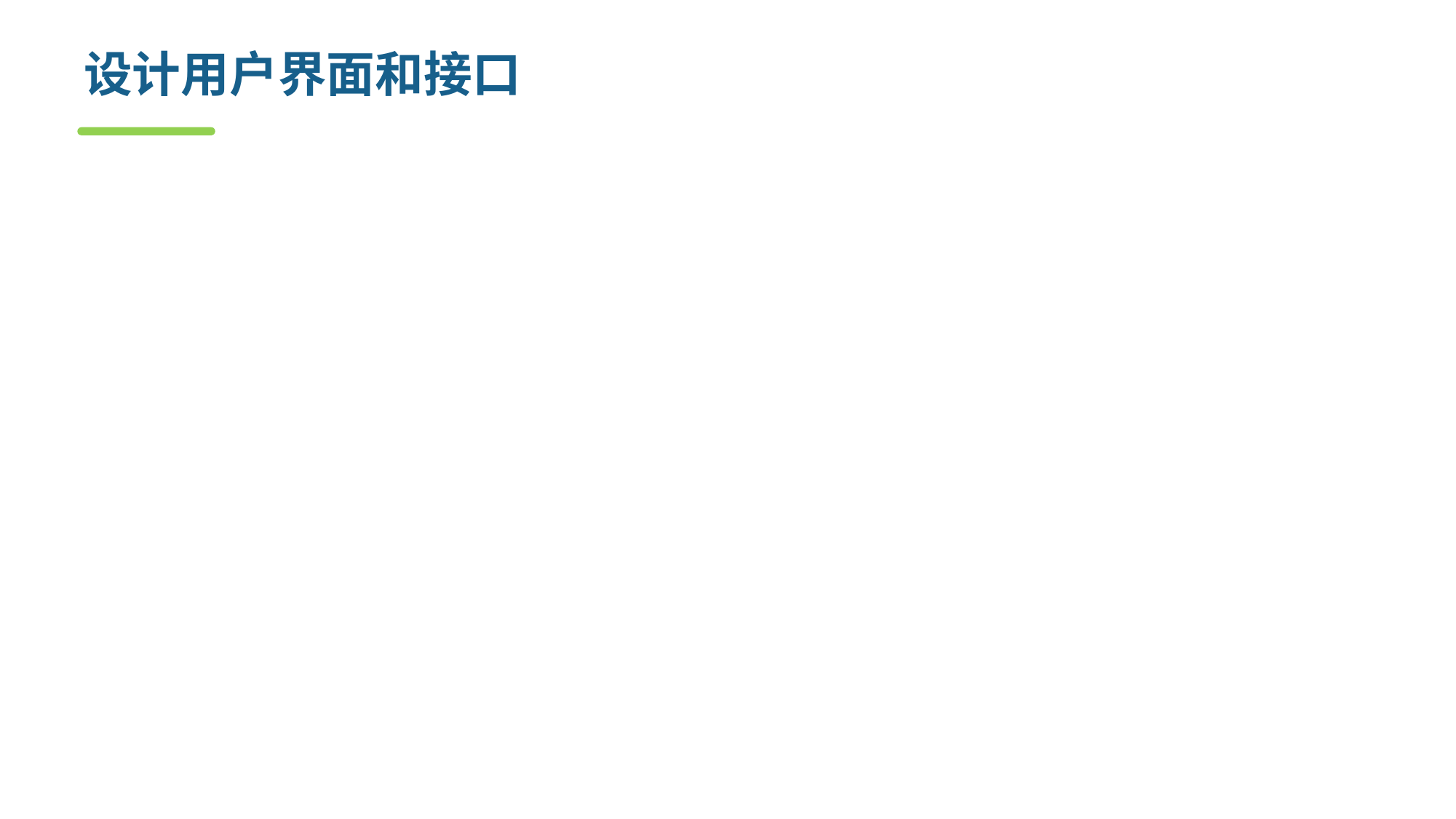

# 设计用户界面和接口
如果和外界的软件系统或硬件进行交互，则需定义通讯协议
如果采用现有的协议，在功能说明中描述
如果采用新的协议， 在设计时进行完整描述
如果和用户交互，则需简要设计用户界面
图纸（在纸上手绘）
位图（采用绘图工具，如Visio）
可执行代码，即交互式的电子界面原型
采用界面原型工具，如Axure（https://www.axure.com）、Sketch、Zeplin
或直接编程，如采用HTML或编程语言

175